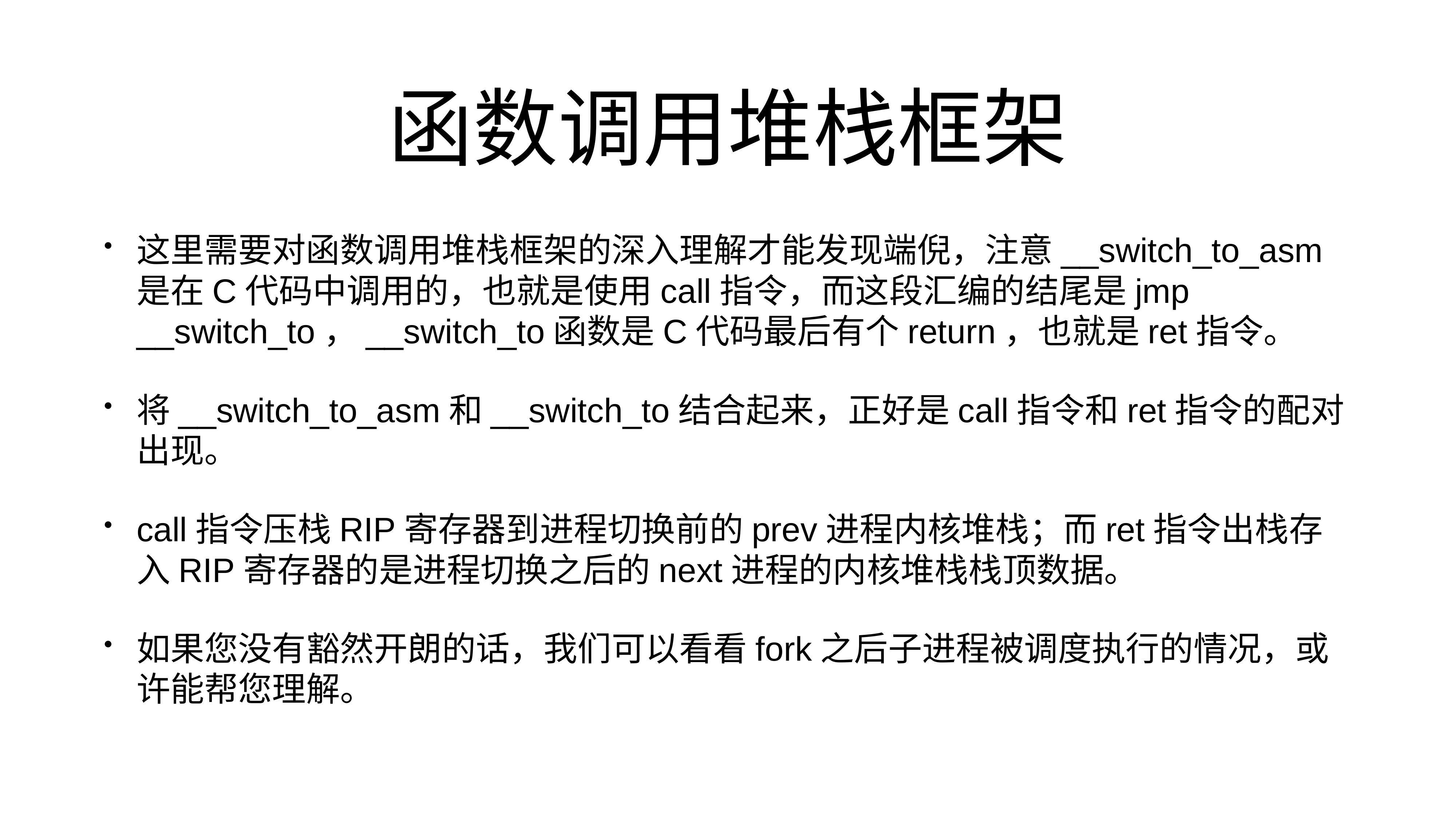

# 函数调用堆栈框架
这里需要对函数调用堆栈框架的深入理解才能发现端倪，注意__switch_to_asm是在C代码中调用的，也就是使用call指令，而这段汇编的结尾是jmp __switch_to，__switch_to函数是C代码最后有个return，也就是ret指令。
将__switch_to_asm和__switch_to结合起来，正好是call指令和ret指令的配对出现。
call指令压栈RIP寄存器到进程切换前的prev进程内核堆栈；而ret指令出栈存入RIP寄存器的是进程切换之后的next进程的内核堆栈栈顶数据。
如果您没有豁然开朗的话，我们可以看看fork之后子进程被调度执行的情况，或许能帮您理解。